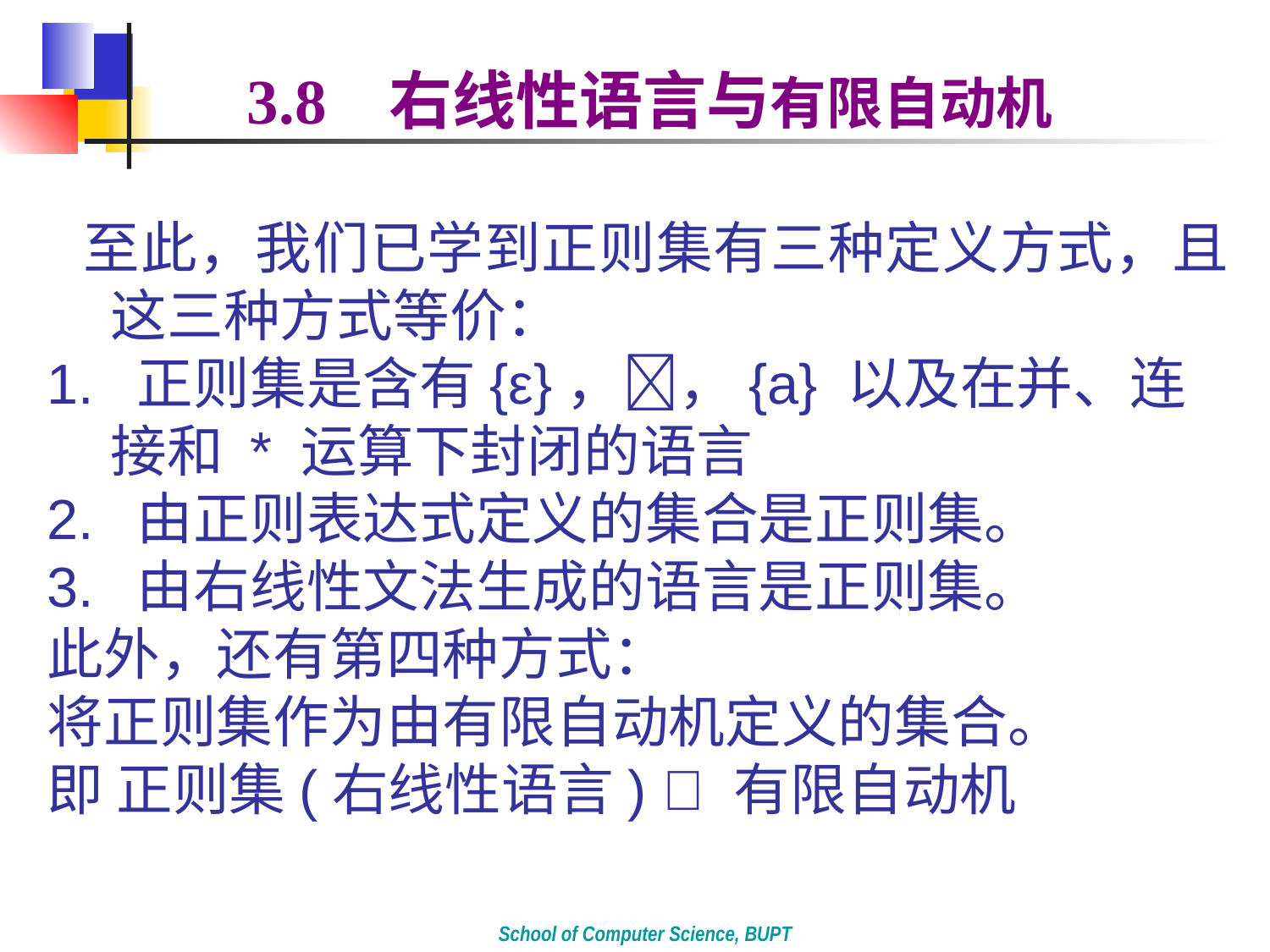

3.8   右线性语言与有限自动机
  至此，我们已学到正则集有三种定义方式，且这三种方式等价：
 正则集是含有{ε}，φ，{a} 以及在并、连接和 * 运算下封闭的语言
 由正则表达式定义的集合是正则集。
 由右线性文法生成的语言是正则集。
此外，还有第四种方式：
将正则集作为由有限自动机定义的集合。
即 正则集(右线性语言) ⇔ 有限自动机

School of Computer Science, BUPT
27